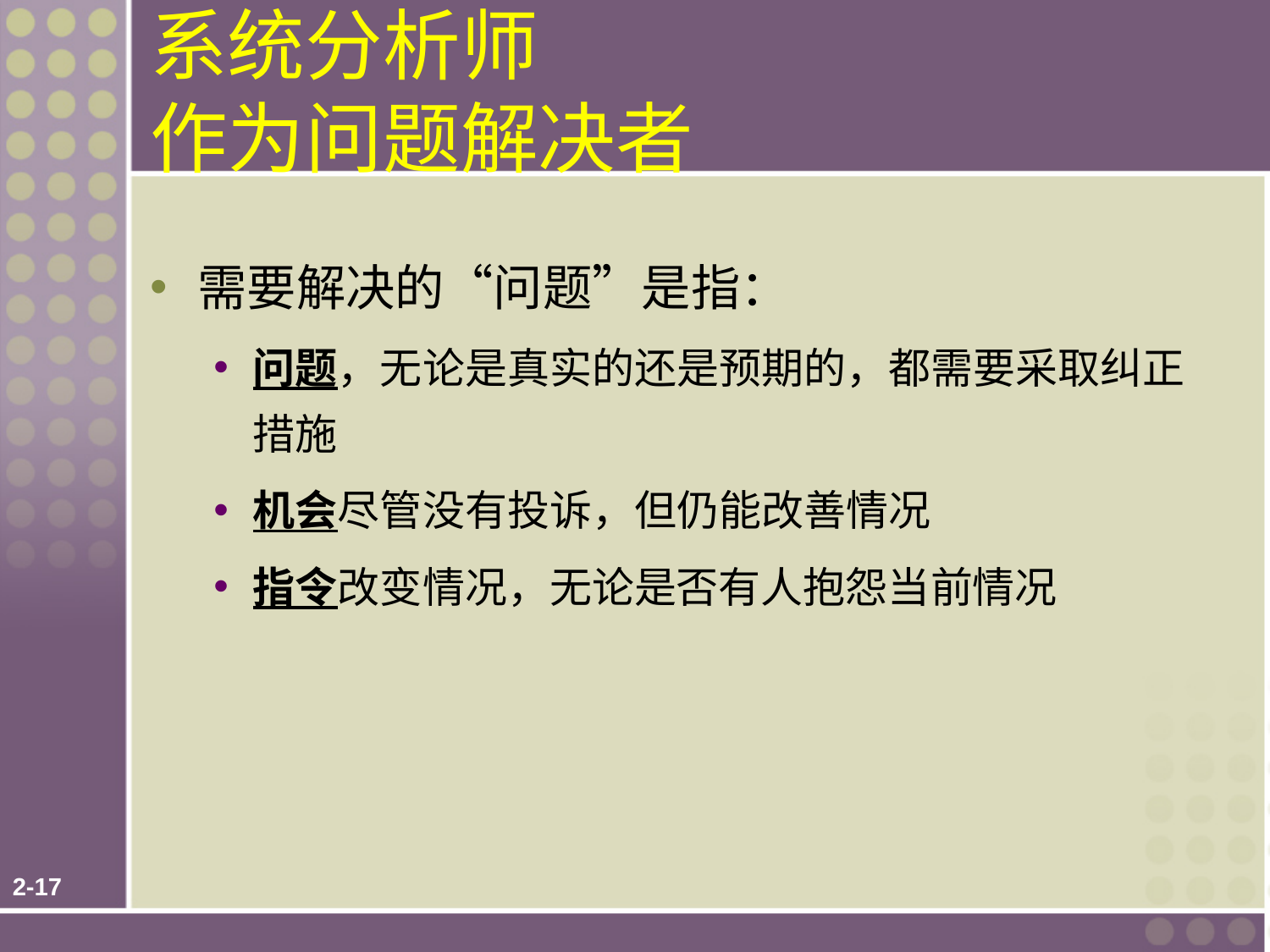

系统分析师
作为问题解决者
需要解决的“问题”是指：
问题，无论是真实的还是预期的，都需要采取纠正措施
机会尽管没有投诉，但仍能改善情况
指令改变情况，无论是否有人抱怨当前情况
2-17